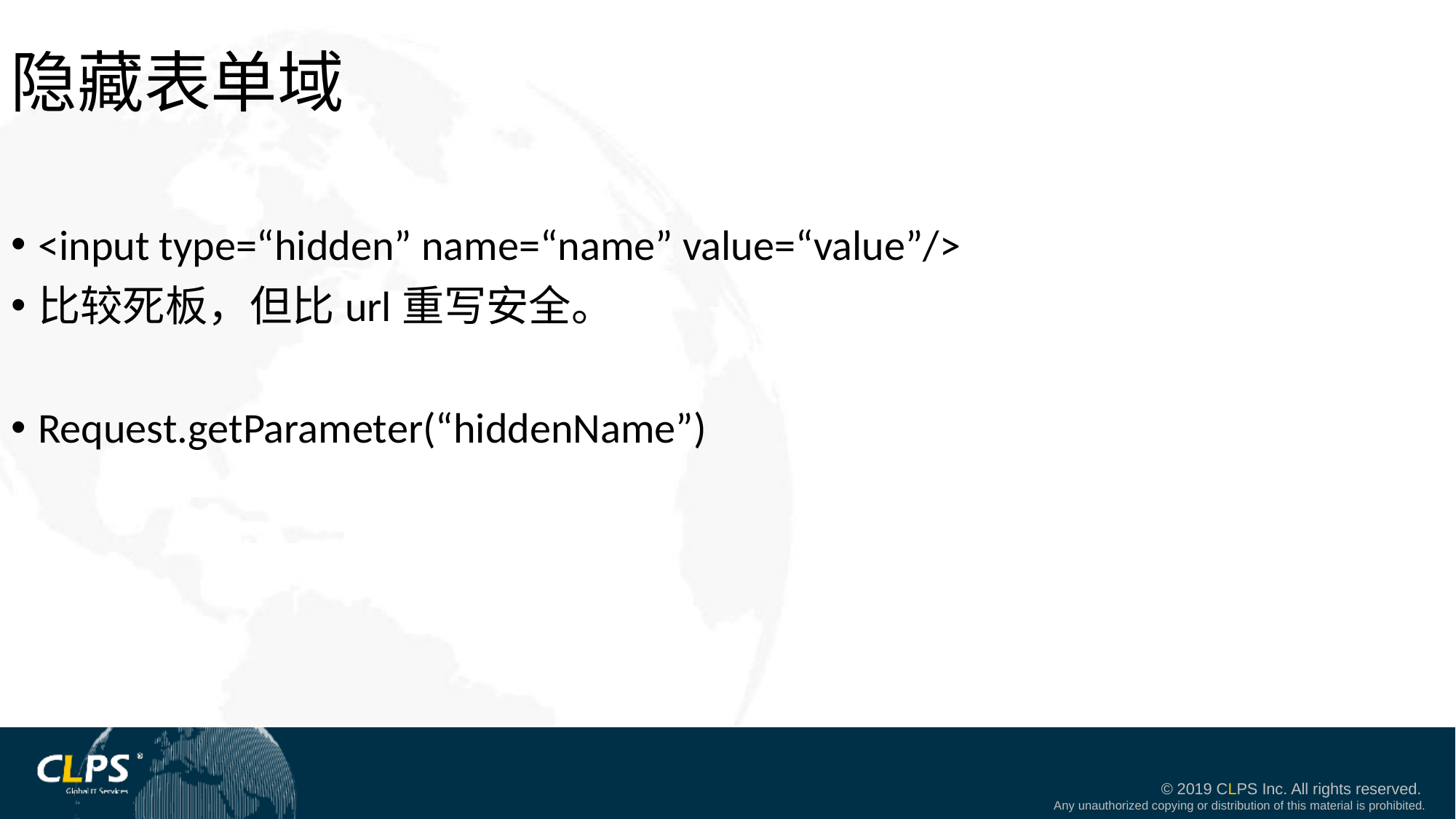

隐藏表单域
<input type=“hidden” name=“name” value=“value”/>
比较死板，但比url重写安全。

Request.getParameter(“hiddenName”)